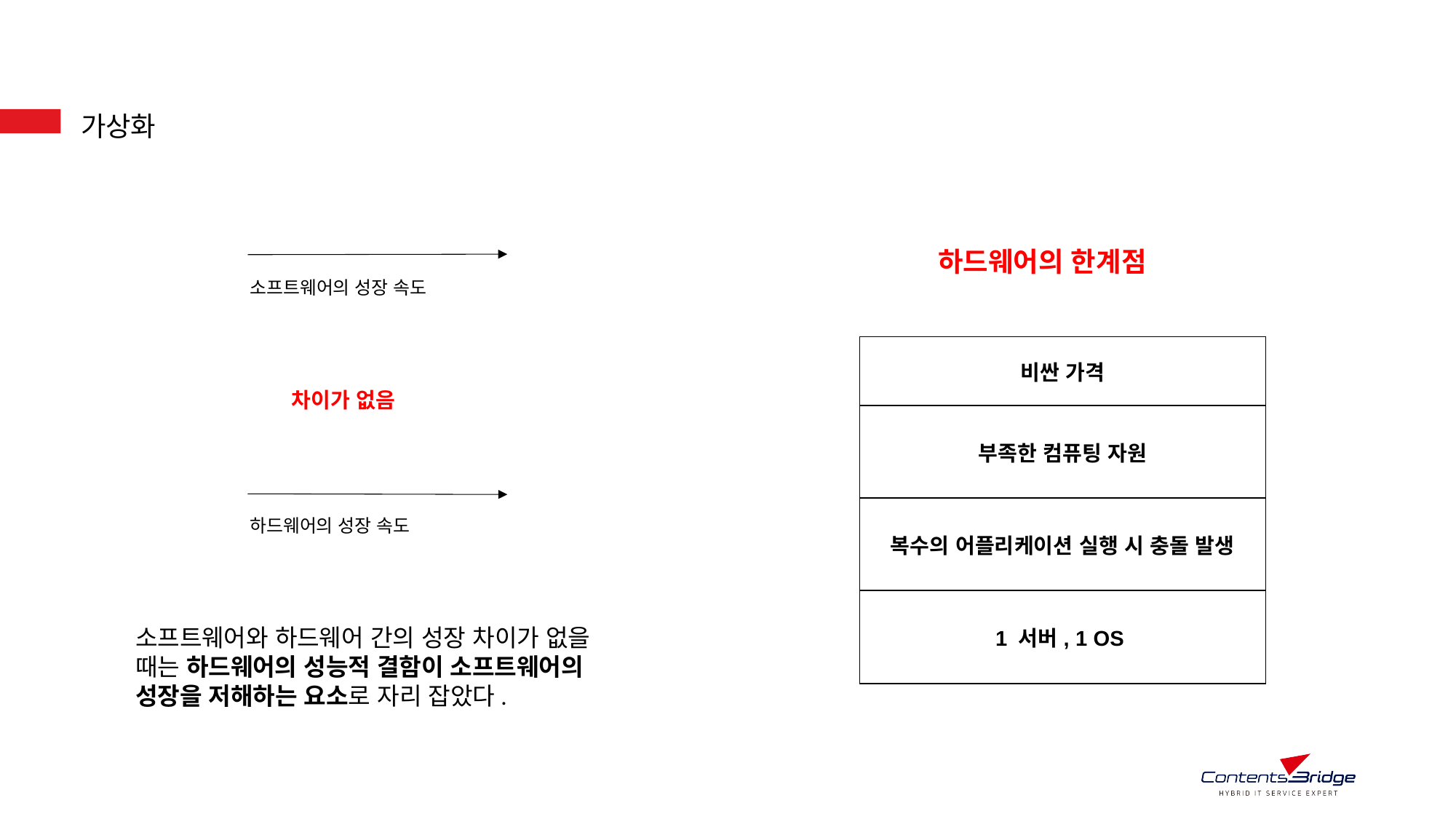

가상화
하드웨어의 한계점
소프트웨어의 성장 속도
| 비싼 가격 |
| --- |
| 부족한 컴퓨팅 자원 |
| 복수의 어플리케이션 실행 시 충돌 발생 |
| 1 서버, 1 OS |
차이가 없음
하드웨어의 성장 속도
소프트웨어와 하드웨어 간의 성장 차이가 없을 때는 하드웨어의 성능적 결함이 소프트웨어의 성장을 저해하는 요소로 자리 잡았다.